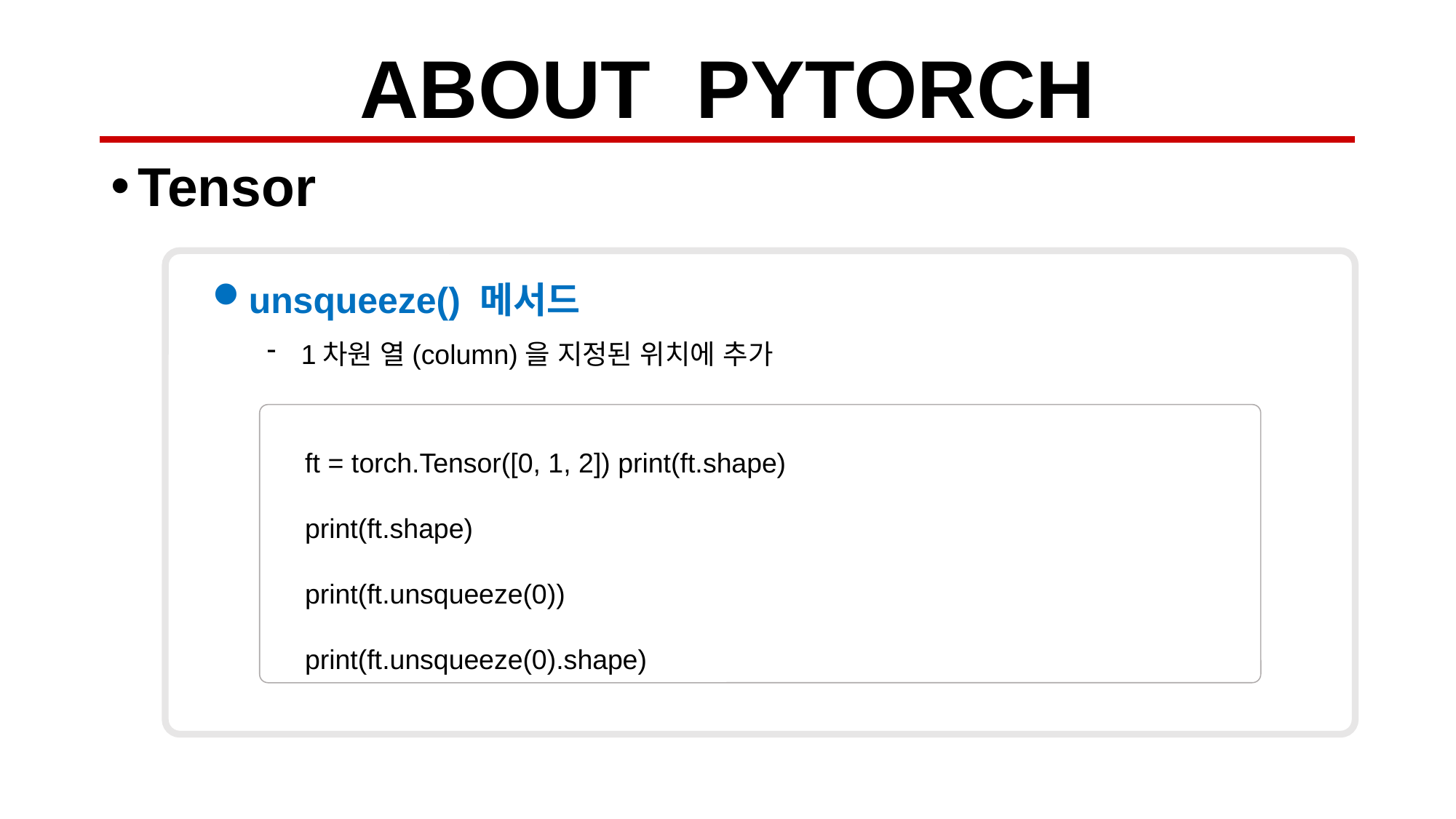

# ABOUT  PYTORCH
Tensor
unsqueeze() 메서드
1차원 열(column)을 지정된 위치에 추가

ft = torch.Tensor([0, 1, 2]) print(ft.shape)
print(ft.shape)
print(ft.unsqueeze(0))
print(ft.unsqueeze(0).shape)